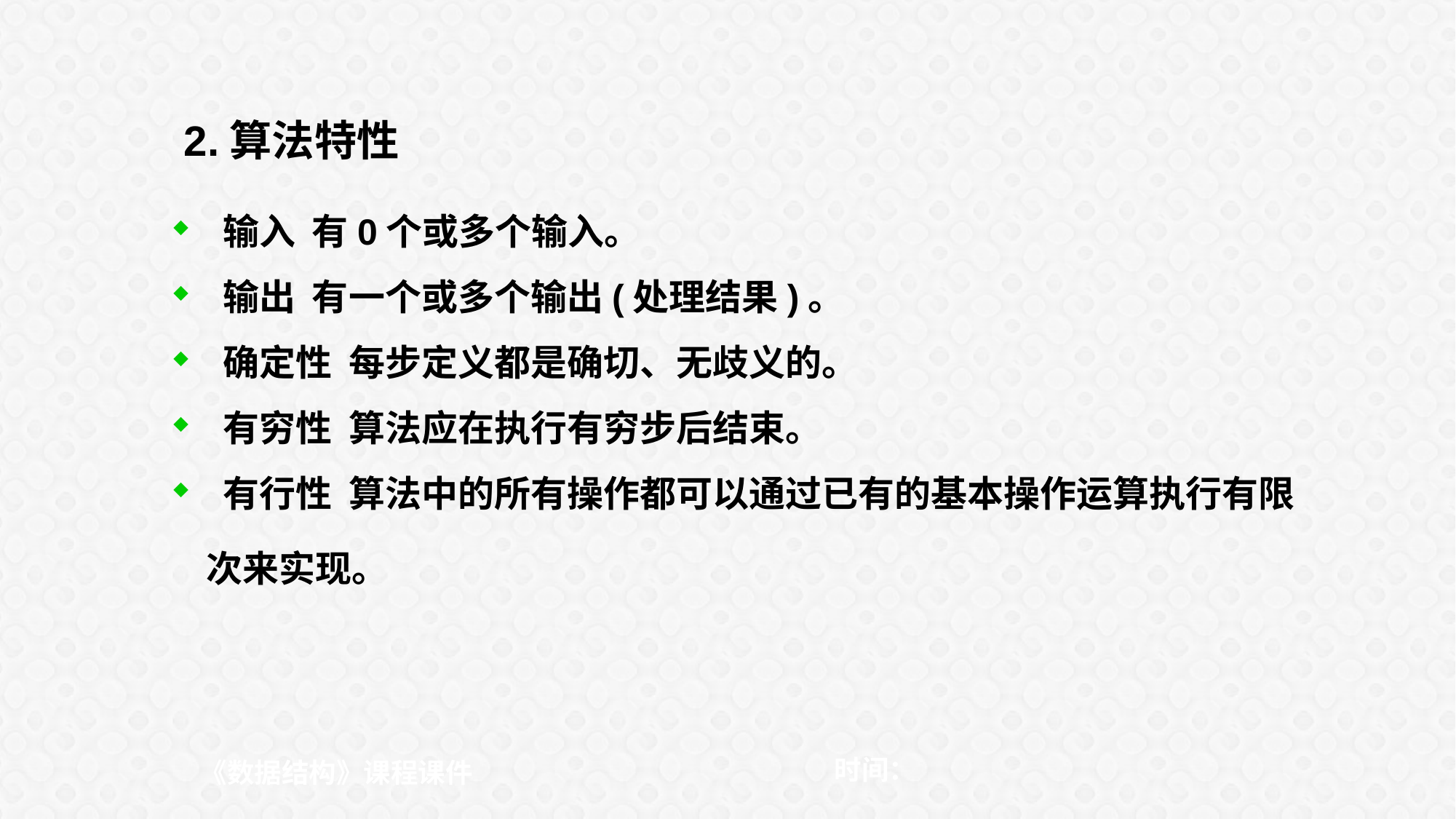

2.算法特性
 输入  有0个或多个输入。
 输出  有一个或多个输出(处理结果)。
 确定性  每步定义都是确切、无歧义的。
 有穷性  算法应在执行有穷步后结束。
 有行性  算法中的所有操作都可以通过已有的基本操作运算执行有限次来实现。

时间：
《数据结构》课程课件